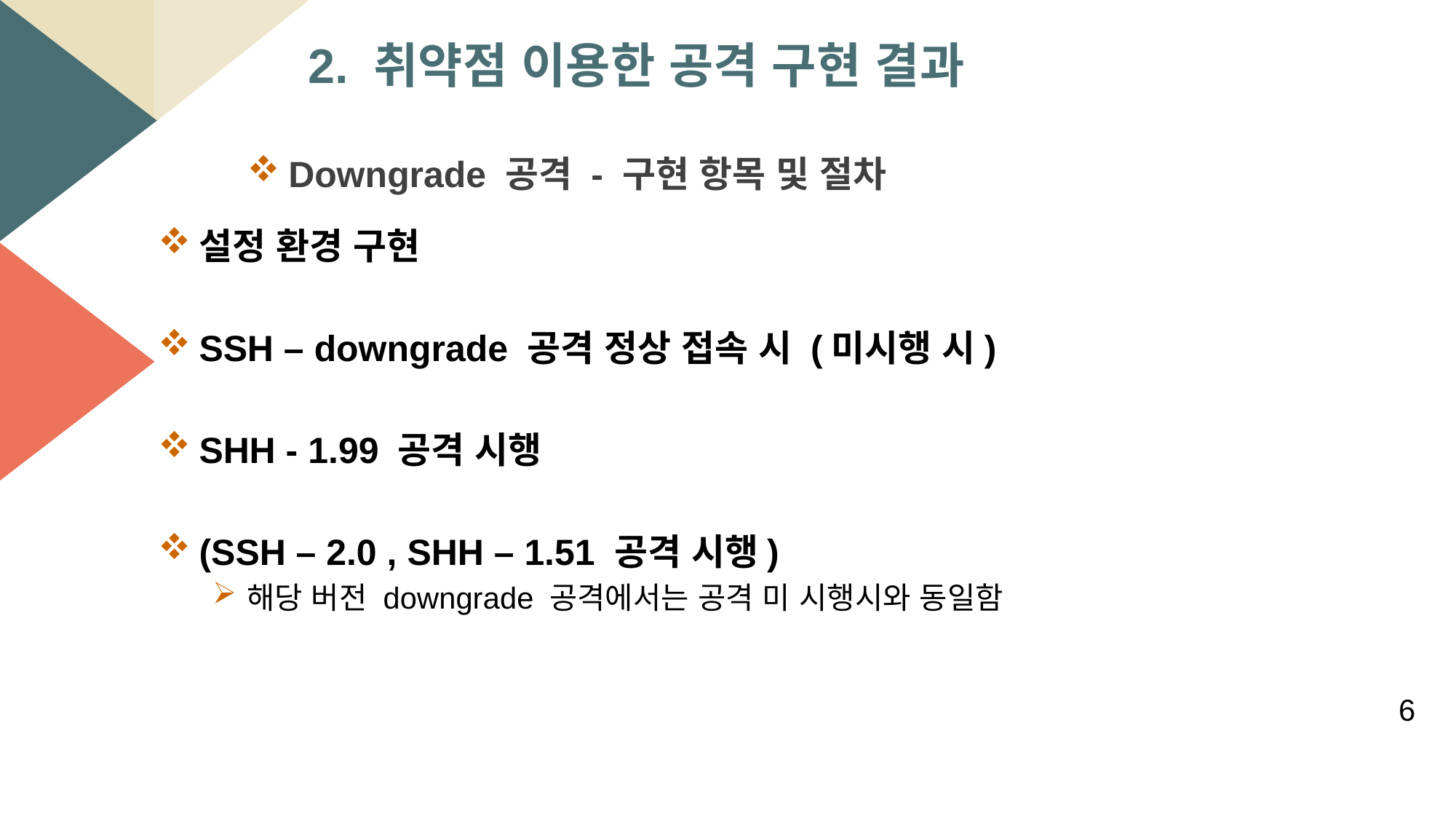

2. 취약점 이용한 공격 구현 결과
Downgrade 공격 - 구현 항목 및 절차
설정 환경 구현

SSH – downgrade 공격 정상 접속 시 (미시행 시)

SHH - 1.99 공격 시행

(SSH – 2.0 , SHH – 1.51 공격 시행)
해당 버전 downgrade 공격에서는 공격 미 시행시와 동일함

6